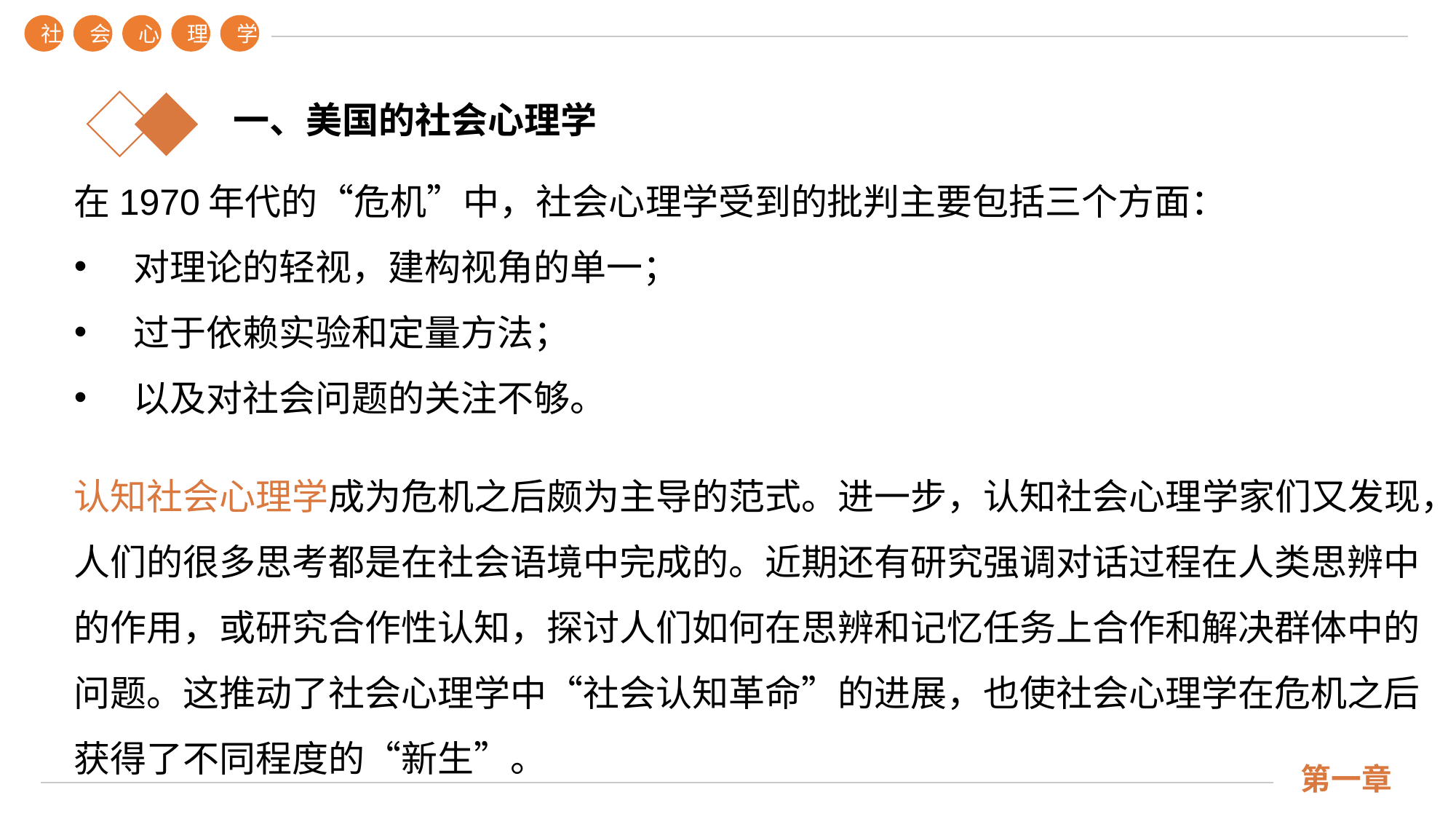

社
会
心
理
学
第一章

一、美国的社会心理学
在1970年代的“危机”中，社会心理学受到的批判主要包括三个方面：
  对理论的轻视，建构视角的单一；
  过于依赖实验和定量方法；
  以及对社会问题的关注不够。

认知社会心理学成为危机之后颇为主导的范式。进一步，认知社会心理学家们又发现，人们的很多思考都是在社会语境中完成的。近期还有研究强调对话过程在人类思辨中的作用，或研究合作性认知，探讨人们如何在思辨和记忆任务上合作和解决群体中的问题。这推动了社会心理学中“社会认知革命”的进展，也使社会心理学在危机之后获得了不同程度的“新生”。